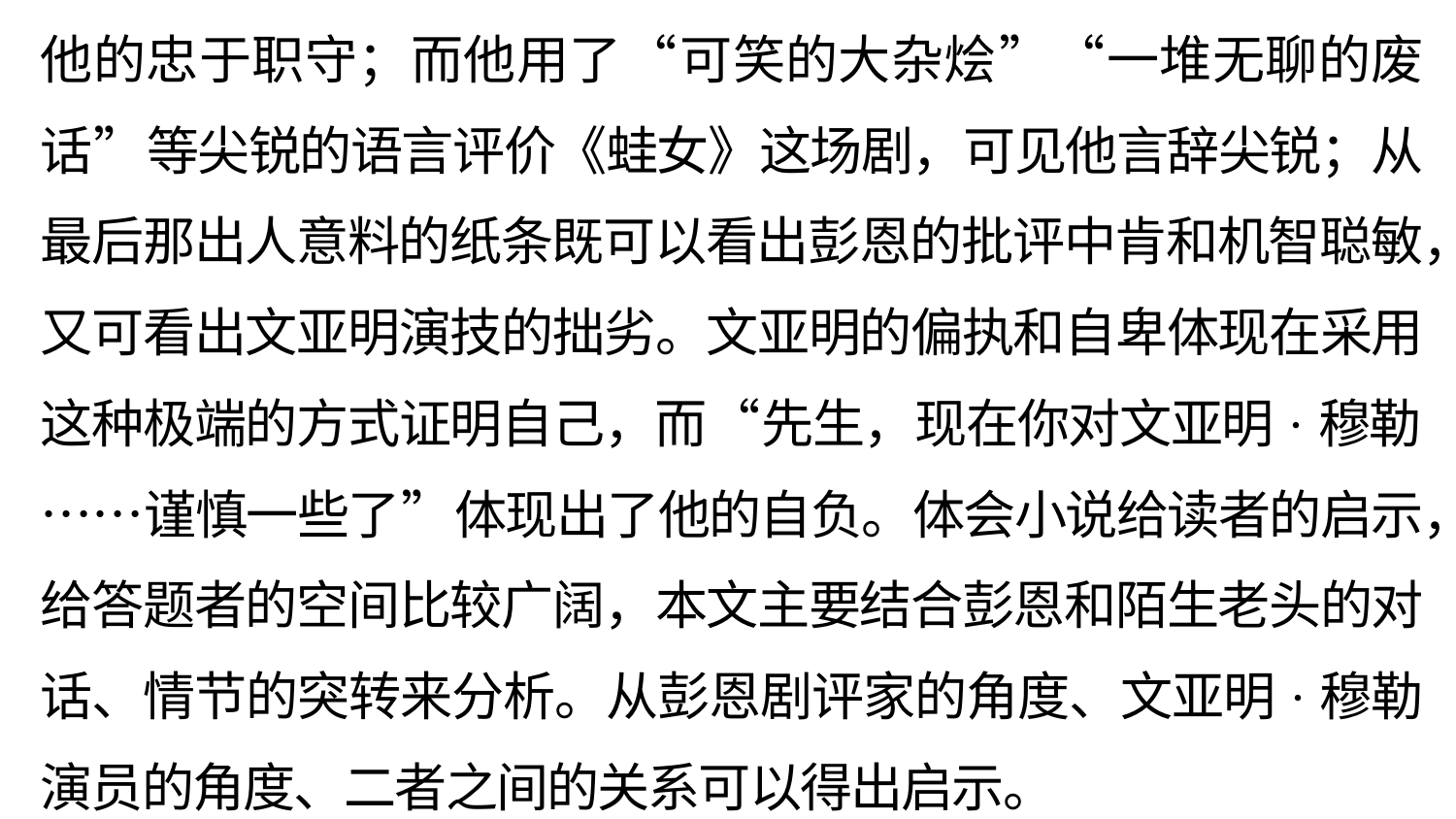

他的忠于职守；而他用了“可笑的大杂烩”“一堆无聊的废话”等尖锐的语言评价《蛙女》这场剧，可见他言辞尖锐；从最后那出人意料的纸条既可以看出彭恩的批评中肯和机智聪敏，又可看出文亚明演技的拙劣。文亚明的偏执和自卑体现在采用这种极端的方式证明自己，而“先生，现在你对文亚明·穆勒……谨慎一些了”体现出了他的自负。体会小说给读者的启示，给答题者的空间比较广阔，本文主要结合彭恩和陌生老头的对话、情节的突转来分析。从彭恩剧评家的角度、文亚明·穆勒演员的角度、二者之间的关系可以得出启示。